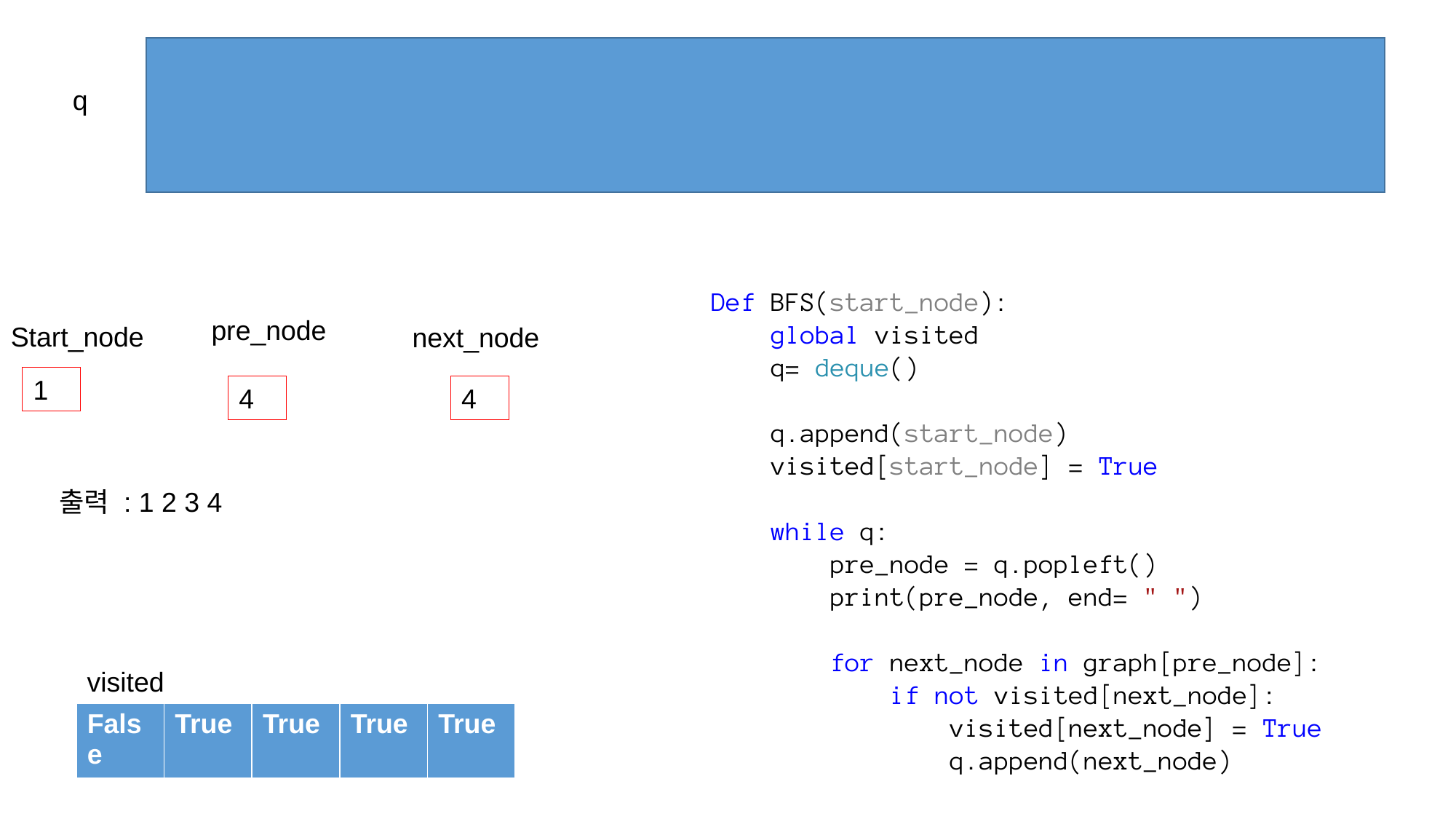

q

Def BFS(start_node):
    global visited
    q= deque()

    q.append(start_node)
    visited[start_node] = True

    while q:
        pre_node = q.popleft()
        print(pre_node, end= " ")

        for next_node in graph[pre_node]:
            if not visited[next_node]:
                visited[next_node] = True
                q.append(next_node)

pre_node
Start_node
next_node
1
4
4
출력 : 1 2 3 4
visited
| False | True | True | True | True |
| --- | --- | --- | --- | --- |